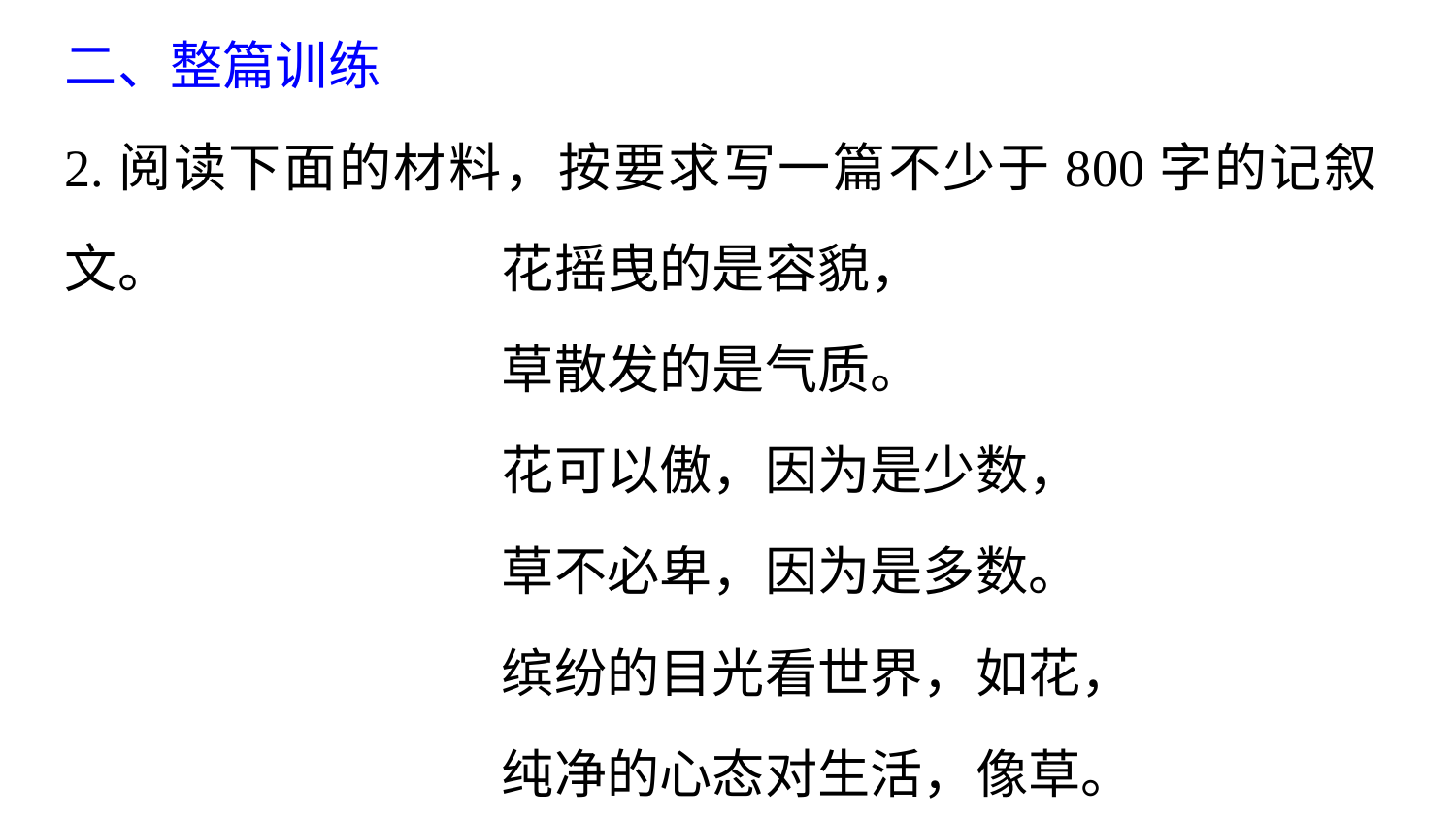

二、整篇训练
2.阅读下面的材料，按要求写一篇不少于800字的记叙文。			花摇曳的是容貌，
  			草散发的是气质。
  			花可以傲，因为是少数，
  			草不必卑，因为是多数。
  			缤纷的目光看世界，如花，
  			纯净的心态对生活，像草。